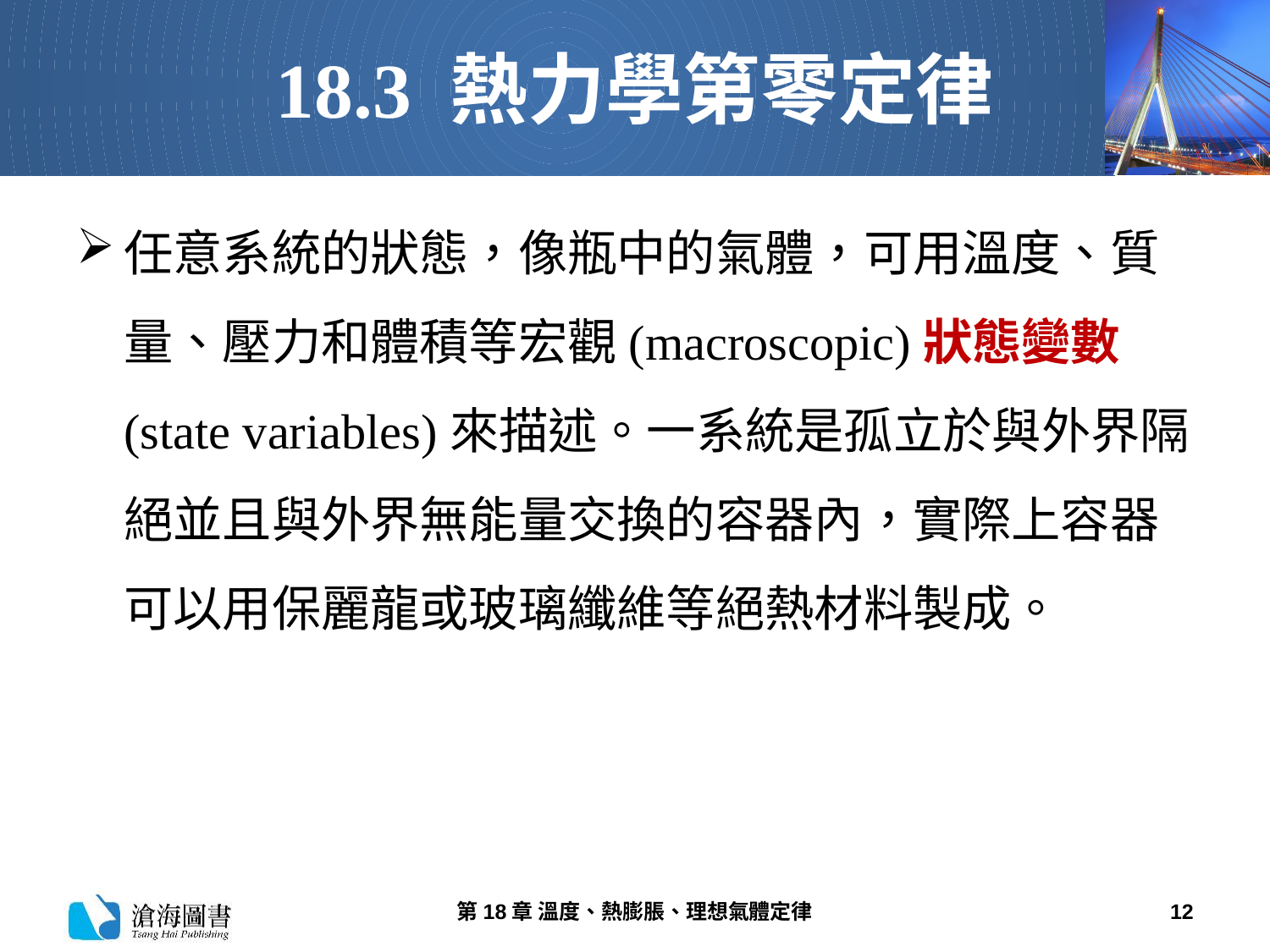

# 18.3 熱力學第零定律
任意系統的狀態，像瓶中的氣體，可用溫度、質量、壓力和體積等宏觀(macroscopic)狀態變數(state variables)來描述。一系統是孤立於與外界隔絕並且與外界無能量交換的容器內，實際上容器可以用保麗龍或玻璃纖維等絕熱材料製成。

第18章 溫度、熱膨脹、理想氣體定律
12